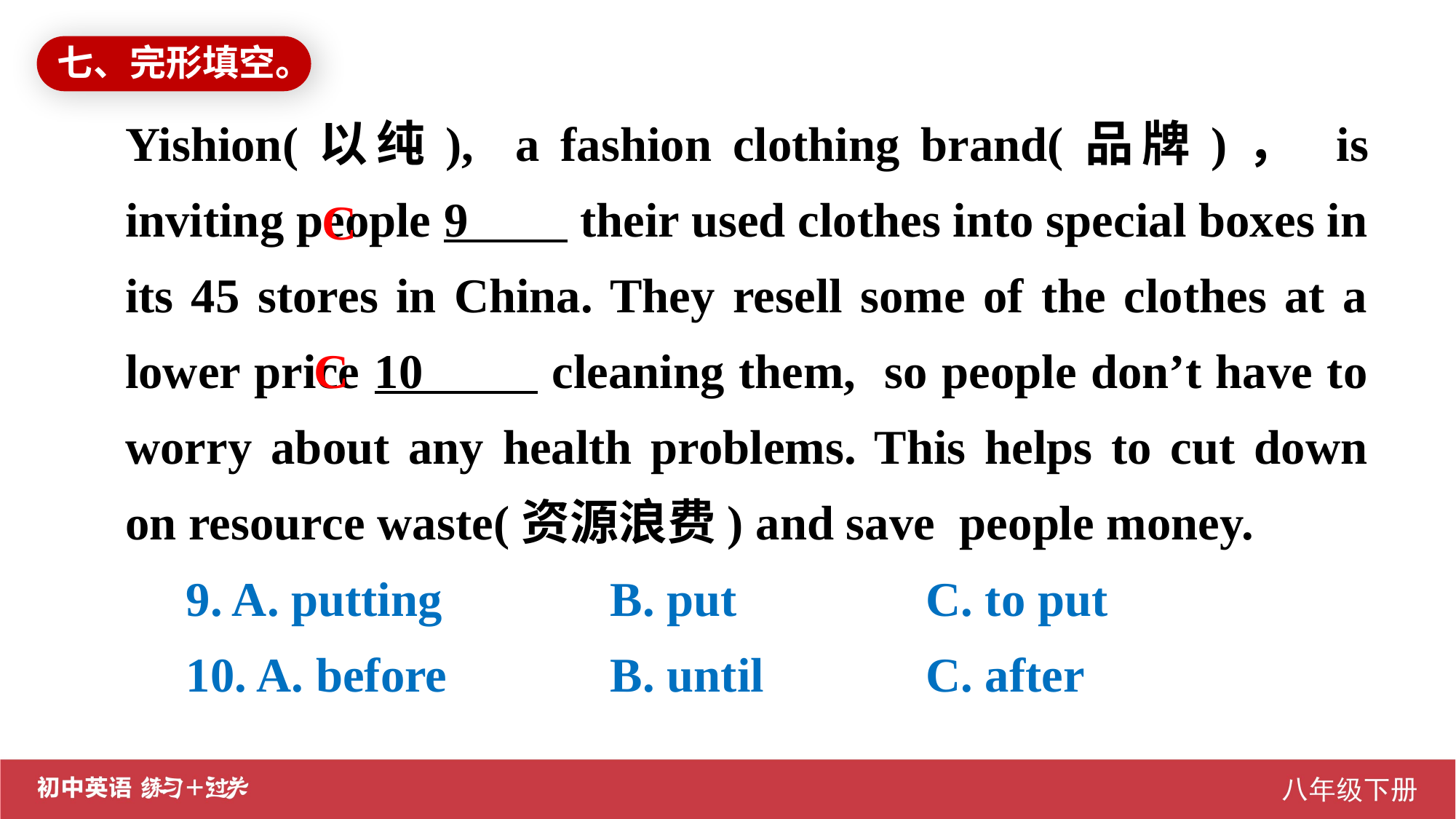

七、完形填空。

Yishion(以纯),  a fashion clothing brand(品牌)， is inviting people 9         their used clothes into special boxes in its 45 stores in China. They resell some of the clothes at a lower price 10         cleaning them,  so people don’t have to worry about any health problems. This helps to cut down on resource waste(资源浪费) and save  people money.
     9. A. putting		    B. put		   C. to put
     10. A. before		    B. until		   C. after
C
C